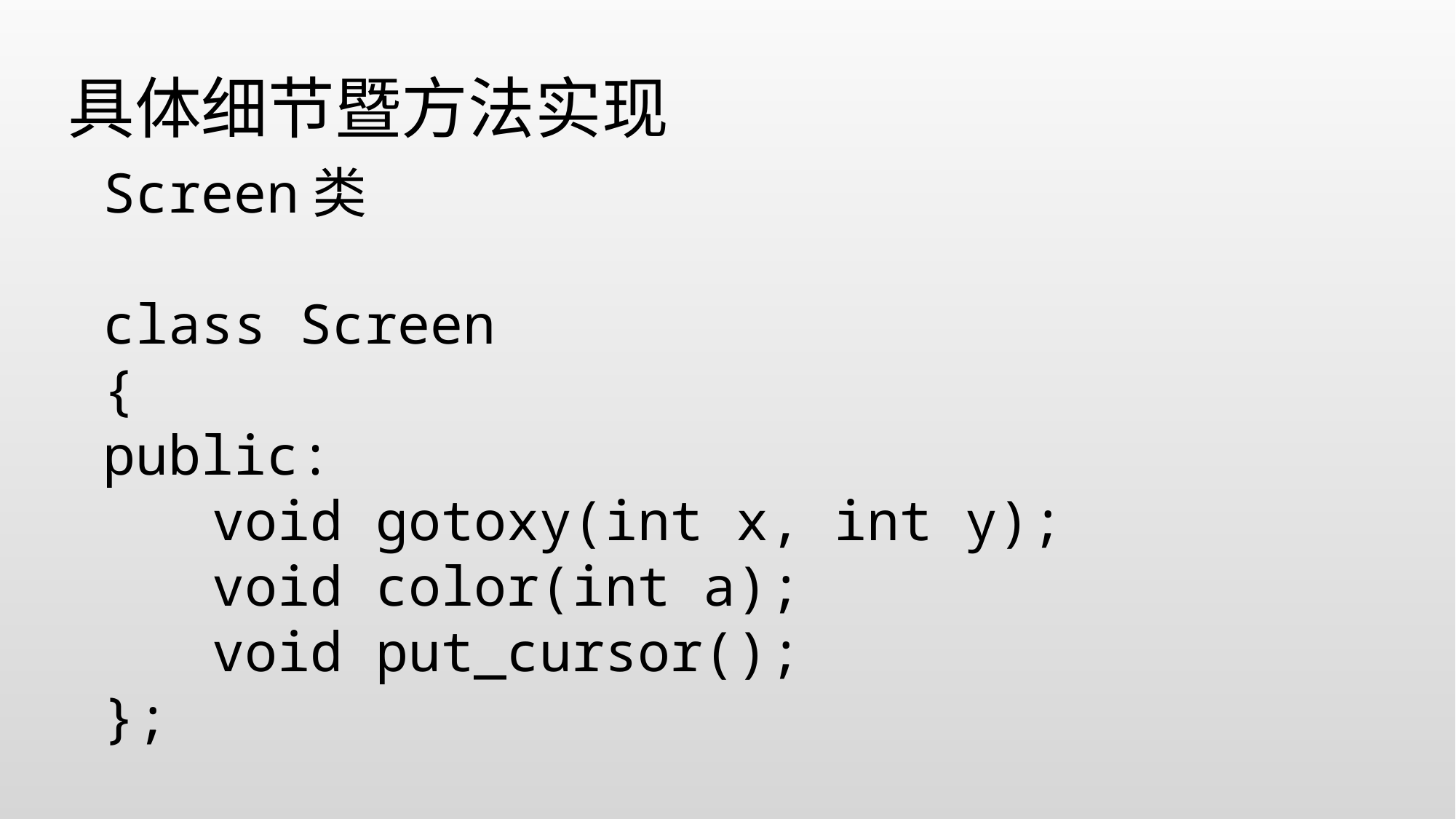

具体细节暨方法实现
Screen类

class Screen
{
public:
	void gotoxy(int x, int y);
	void color(int a);
	void put_cursor();
};